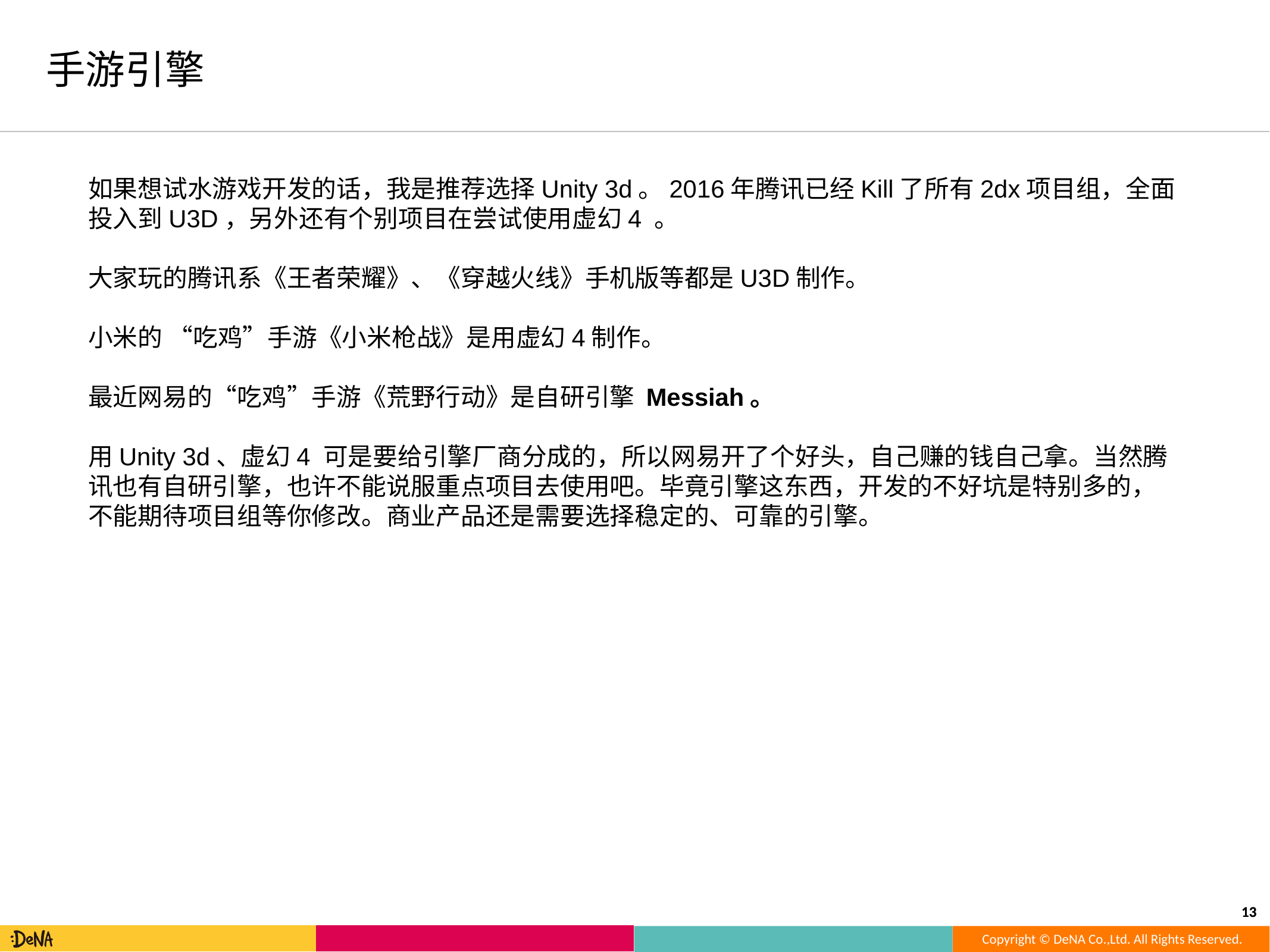

手游引擎
如果想试水游戏开发的话，我是推荐选择Unity 3d。2016年腾讯已经Kill了所有2dx项目组，全面投入到U3D，另外还有个别项目在尝试使用虚幻4 。

大家玩的腾讯系《王者荣耀》、《穿越火线》手机版等都是U3D制作。

小米的 “吃鸡”手游《小米枪战》是用虚幻4制作。

最近网易的“吃鸡”手游《荒野行动》是自研引擎 Messiah。

用Unity 3d、虚幻4 可是要给引擎厂商分成的，所以网易开了个好头，自己赚的钱自己拿。当然腾讯也有自研引擎，也许不能说服重点项目去使用吧。毕竟引擎这东西，开发的不好坑是特别多的，不能期待项目组等你修改。商业产品还是需要选择稳定的、可靠的引擎。

13
13